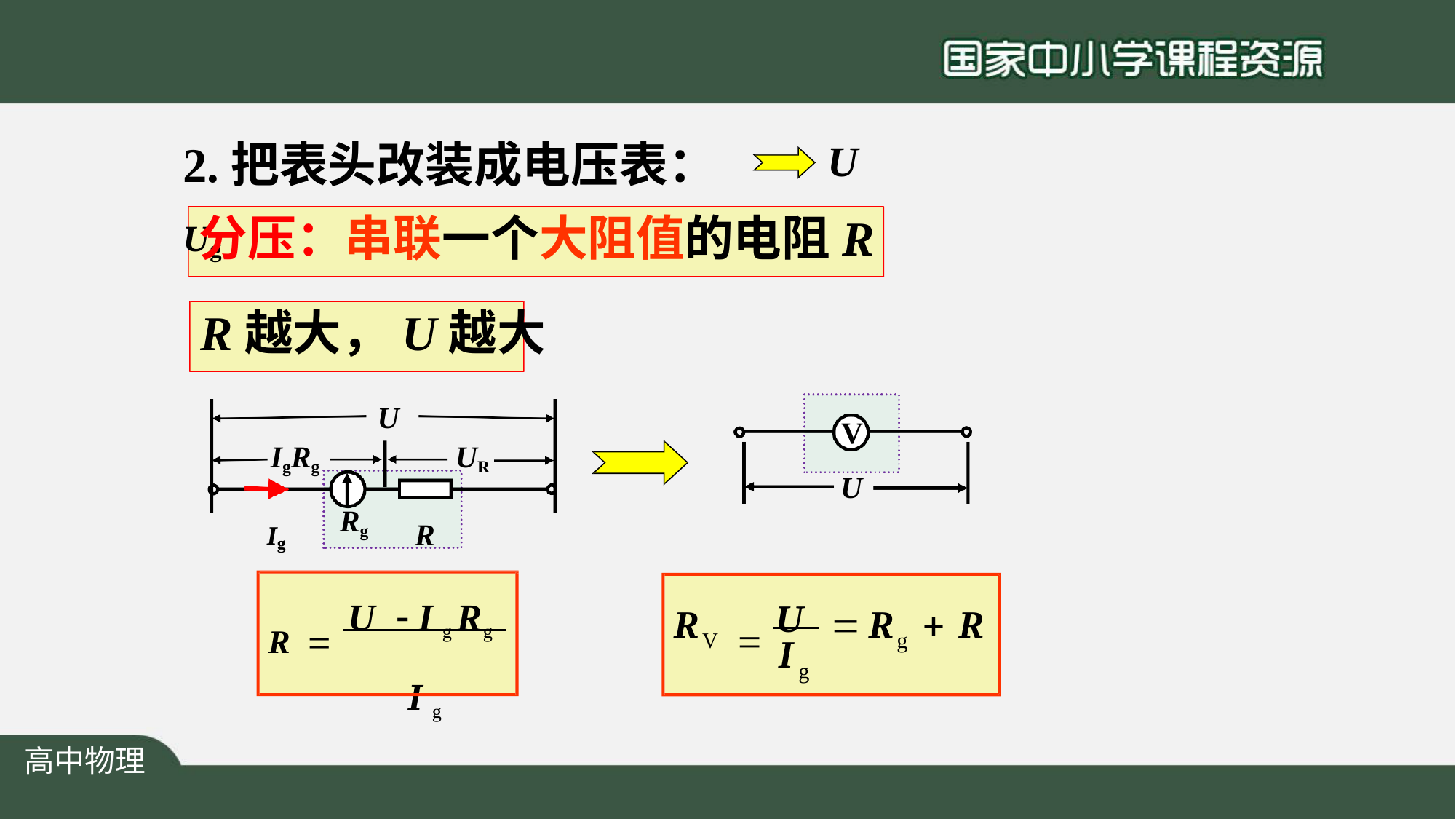

# 2.把表头改装成电压表：Ug
U

分压：串联一个大阻值的电阻R
R越大，U越大

V
U
U

IgRg
Ig	R
UR

Rg
R = U	− I g Rg
I g

=	U

R
=	R	+ R
V
g
I

g
高中物理